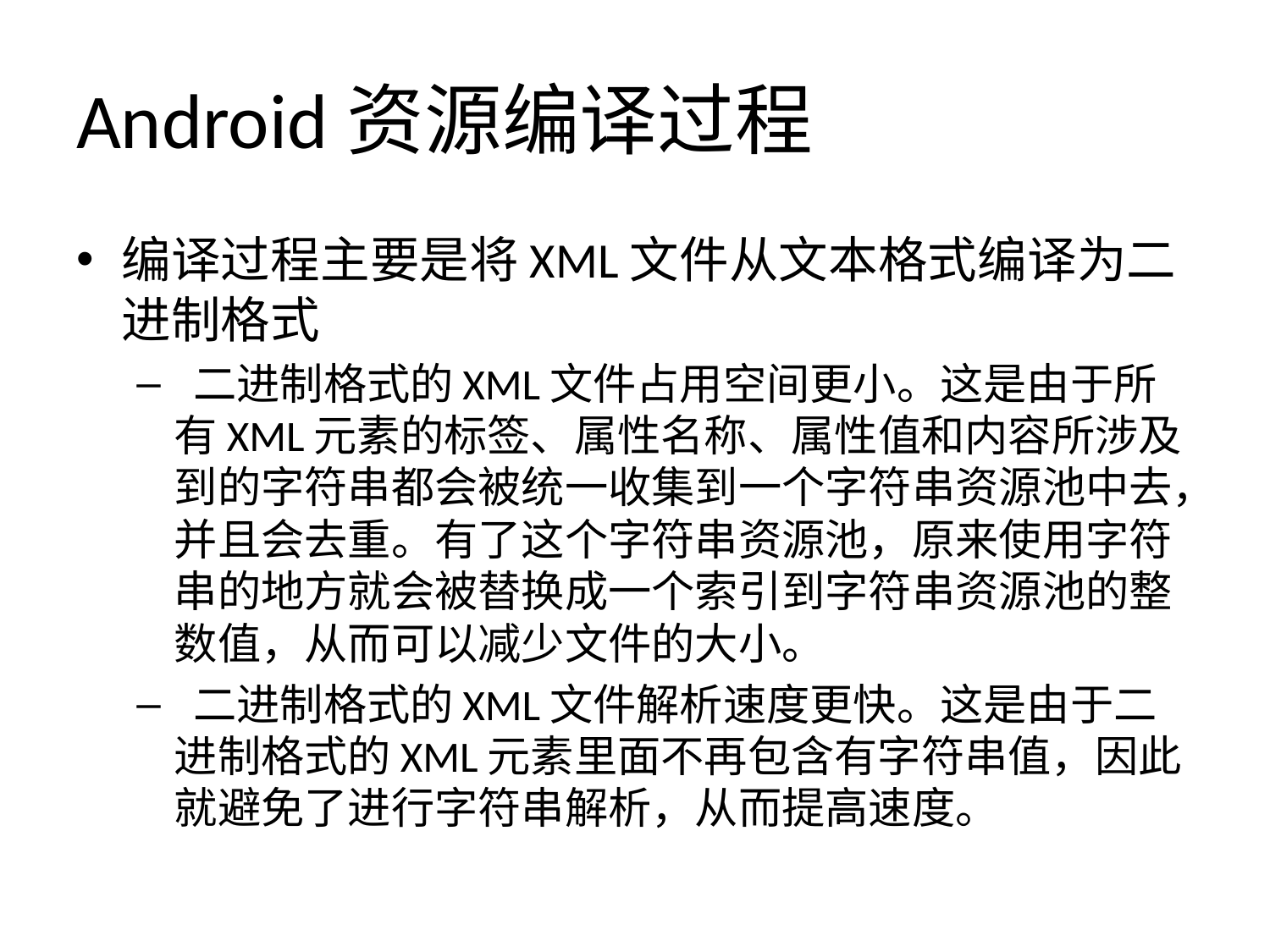

# Android资源编译过程
编译过程主要是将XML文件从文本格式编译为二进制格式
 二进制格式的XML文件占用空间更小。这是由于所有XML元素的标签、属性名称、属性值和内容所涉及到的字符串都会被统一收集到一个字符串资源池中去，并且会去重。有了这个字符串资源池，原来使用字符串的地方就会被替换成一个索引到字符串资源池的整数值，从而可以减少文件的大小。
 二进制格式的XML文件解析速度更快。这是由于二进制格式的XML元素里面不再包含有字符串值，因此就避免了进行字符串解析，从而提高速度。